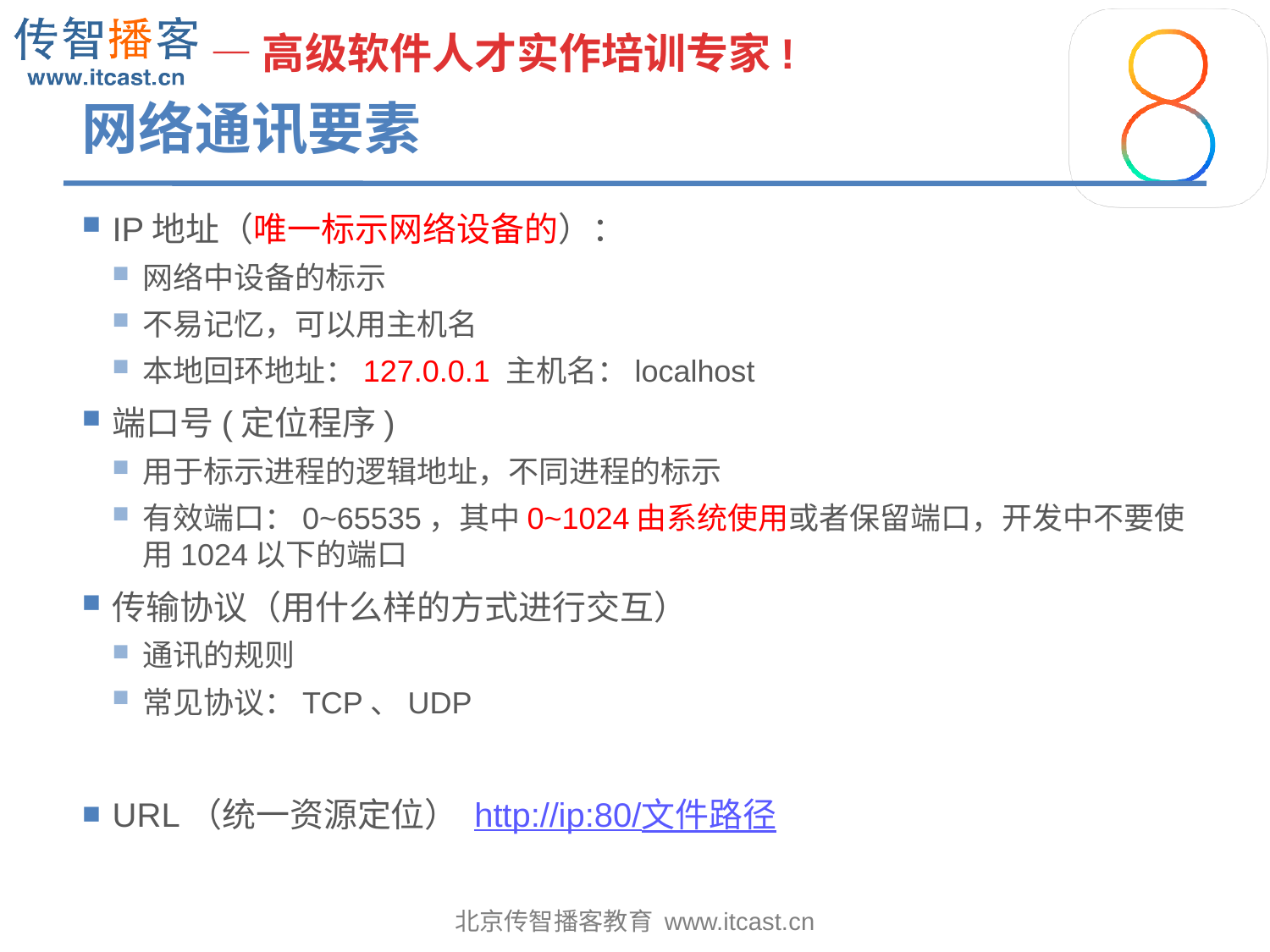

# 网络通讯要素
IP地址（唯一标示网络设备的）：
网络中设备的标示
不易记忆，可以用主机名
本地回环地址：127.0.0.1 主机名：localhost
端口号(定位程序)
用于标示进程的逻辑地址，不同进程的标示
有效端口：0~65535，其中0~1024由系统使用或者保留端口，开发中不要使用1024以下的端口
传输协议（用什么样的方式进行交互）
通讯的规则
常见协议：TCP、UDP

URL（统一资源定位） http://ip:80/文件路径